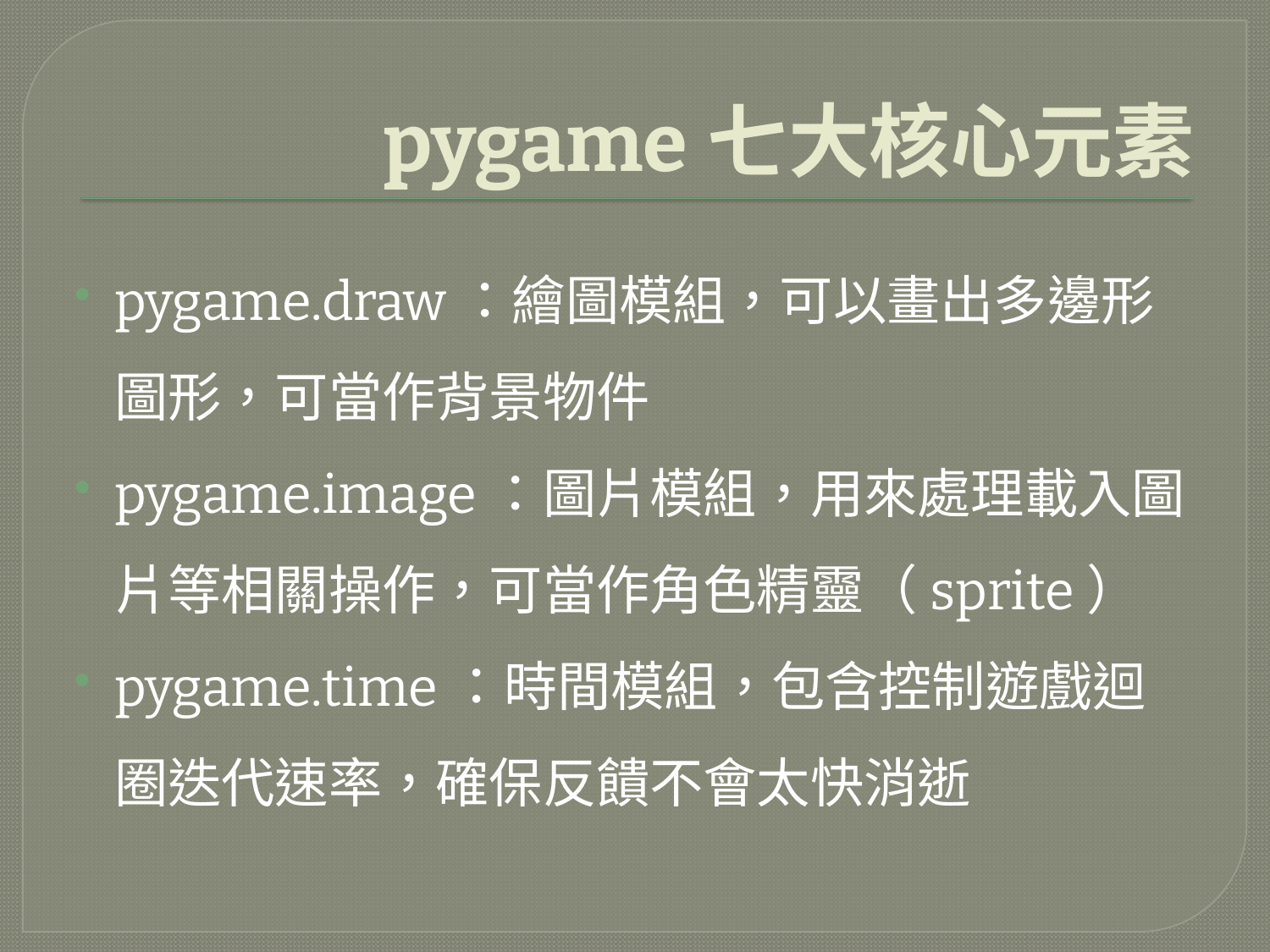

# pygame七大核心元素
pygame.draw：繪圖模組，可以畫出多邊形圖形，可當作背景物件
pygame.image：圖片模組，用來處理載入圖片等相關操作，可當作角色精靈（sprite）
pygame.time：時間模組，包含控制遊戲迴圈迭代速率，確保反饋不會太快消逝